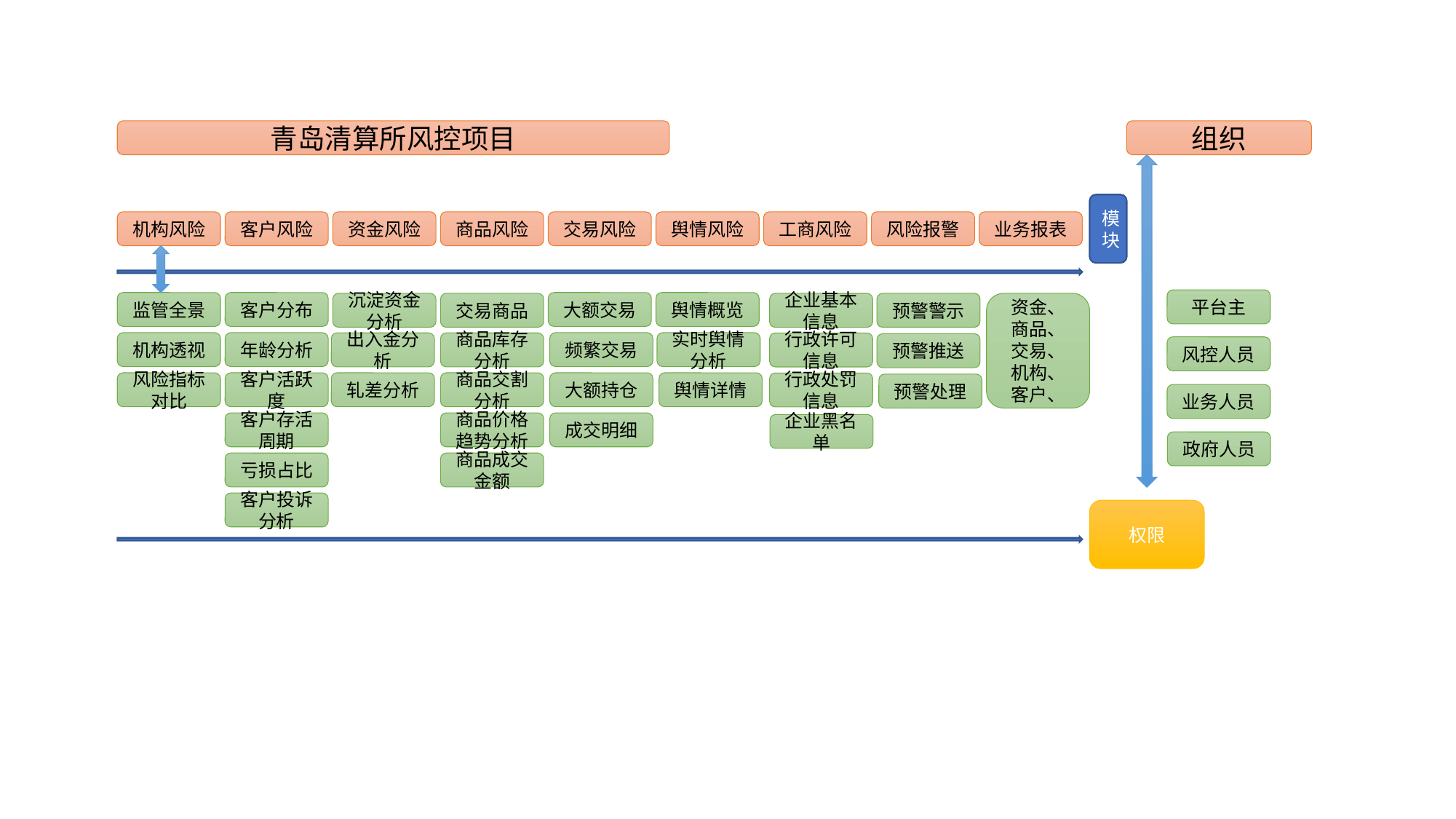

青岛清算所风控项目
组织

模块
机构风险
客户风险
资金风险
商品风险
交易风险
舆情风险
工商风险
风险报警
业务报表

平台主
监管全景
客户分布
大额交易
舆情概览
沉淀资金分析
交易商品
预警警示
资金、商品、交易、机构、客户、
企业基本信息
机构透视
年龄分析
频繁交易
实时舆情分析
出入金分析
商品库存分析
行政许可信息
预警推送
风控人员
风险指标对比
客户活跃度
轧差分析
商品交割分析
大额持仓
舆情详情
行政处罚信息
预警处理
业务人员
客户存活周期
商品价格趋势分析
成交明细
企业黑名单
政府人员
亏损占比
商品成交金额
客户投诉分析
权限